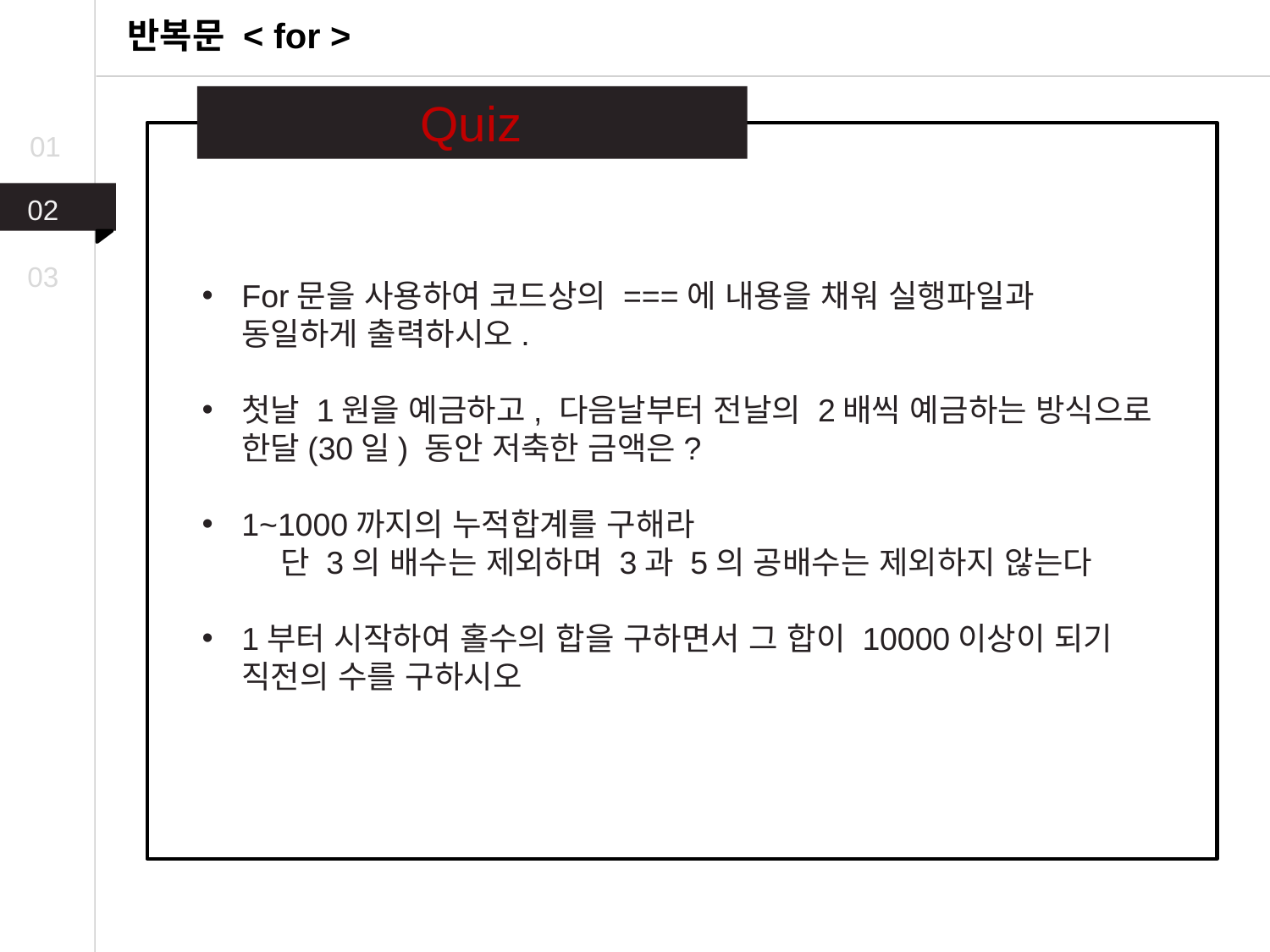

반복문 < for >
Quiz

01

02

03
For문을 사용하여 코드상의 ===에 내용을 채워 실행파일과 동일하게 출력하시오.

첫날 1원을 예금하고, 다음날부터 전날의 2배씩 예금하는 방식으로 한달(30일) 동안 저축한 금액은?

1~1000까지의 누적합계를 구해라
        단 3의 배수는 제외하며 3과 5의 공배수는 제외하지 않는다

1부터 시작하여 홀수의 합을 구하면서 그 합이 10000이상이 되기 직전의 수를 구하시오